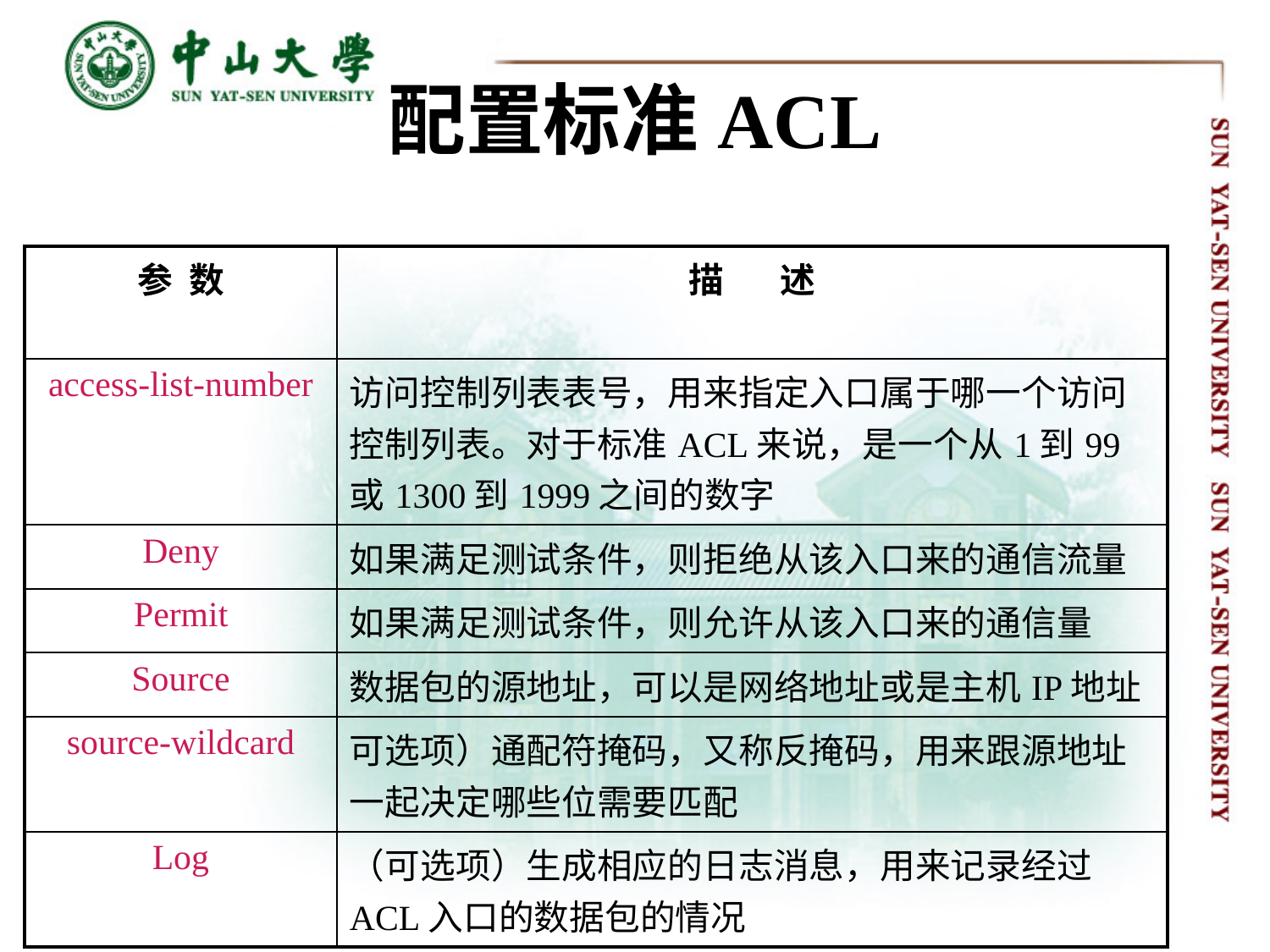

# 配置标准ACL
| 参 数 | 描 述 |
| --- | --- |
| access-list-number | 访问控制列表表号，用来指定入口属于哪一个访问控制列表。对于标准ACL来说，是一个从1到99或1300到1999之间的数字 |
| Deny | 如果满足测试条件，则拒绝从该入口来的通信流量 |
| Permit | 如果满足测试条件，则允许从该入口来的通信量 |
| Source | 数据包的源地址，可以是网络地址或是主机IP地址 |
| source-wildcard | 可选项）通配符掩码，又称反掩码，用来跟源地址一起决定哪些位需要匹配 |
| Log | （可选项）生成相应的日志消息，用来记录经过ACL入口的数据包的情况 |